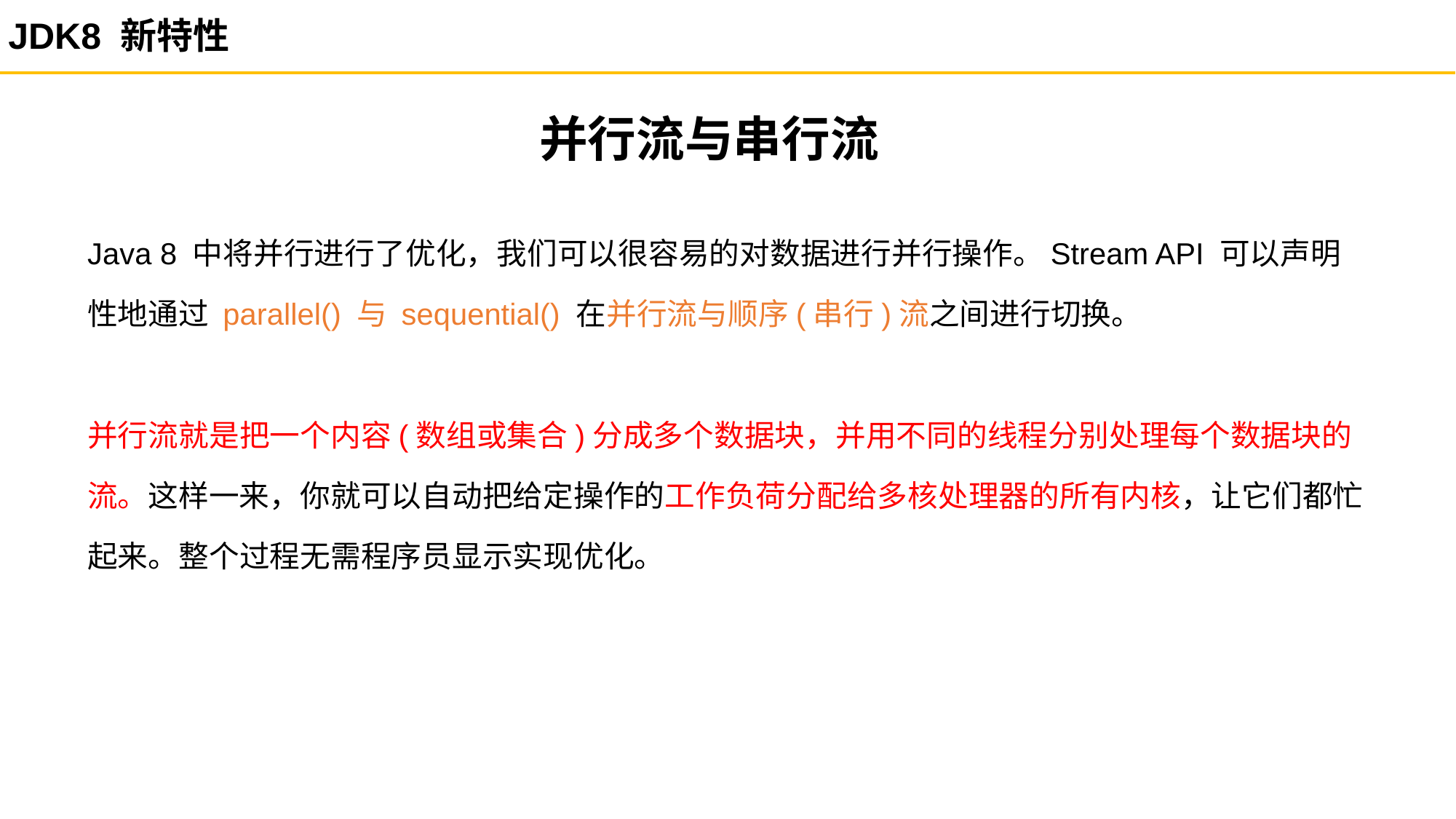

JDK8 新特性
并行流与串行流
Java 8 中将并行进行了优化，我们可以很容易的对数据进行并行操作。Stream API 可以声明性地通过 parallel() 与 sequential() 在并行流与顺序(串行)流之间进行切换。

并行流就是把一个内容(数组或集合)分成多个数据块，并用不同的线程分别处理每个数据块的流。这样一来，你就可以自动把给定操作的工作负荷分配给多核处理器的所有内核，让它们都忙起来。整个过程无需程序员显示实现优化。